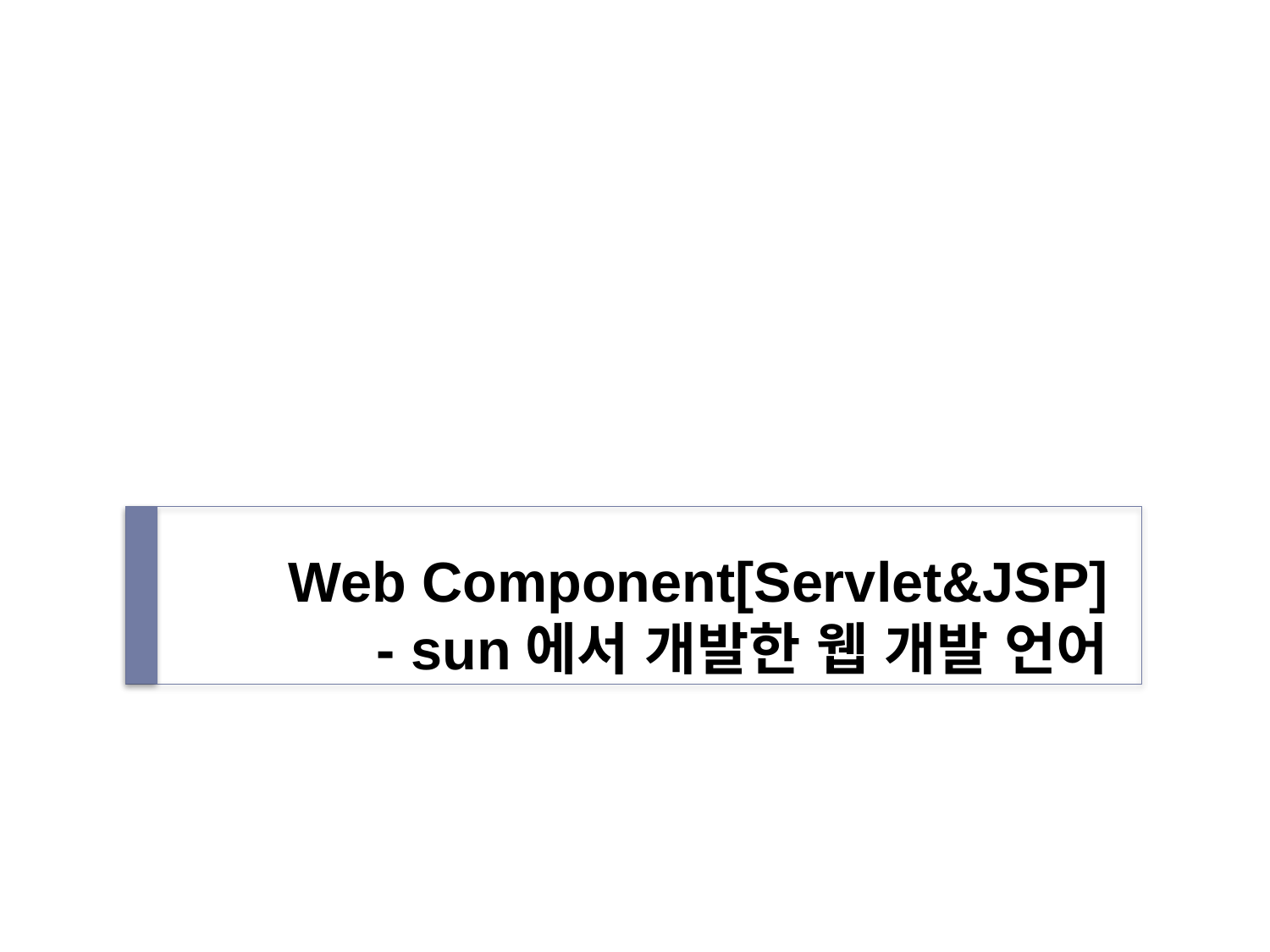

# Web Component[Servlet&JSP] - sun에서 개발한 웹 개발 언어